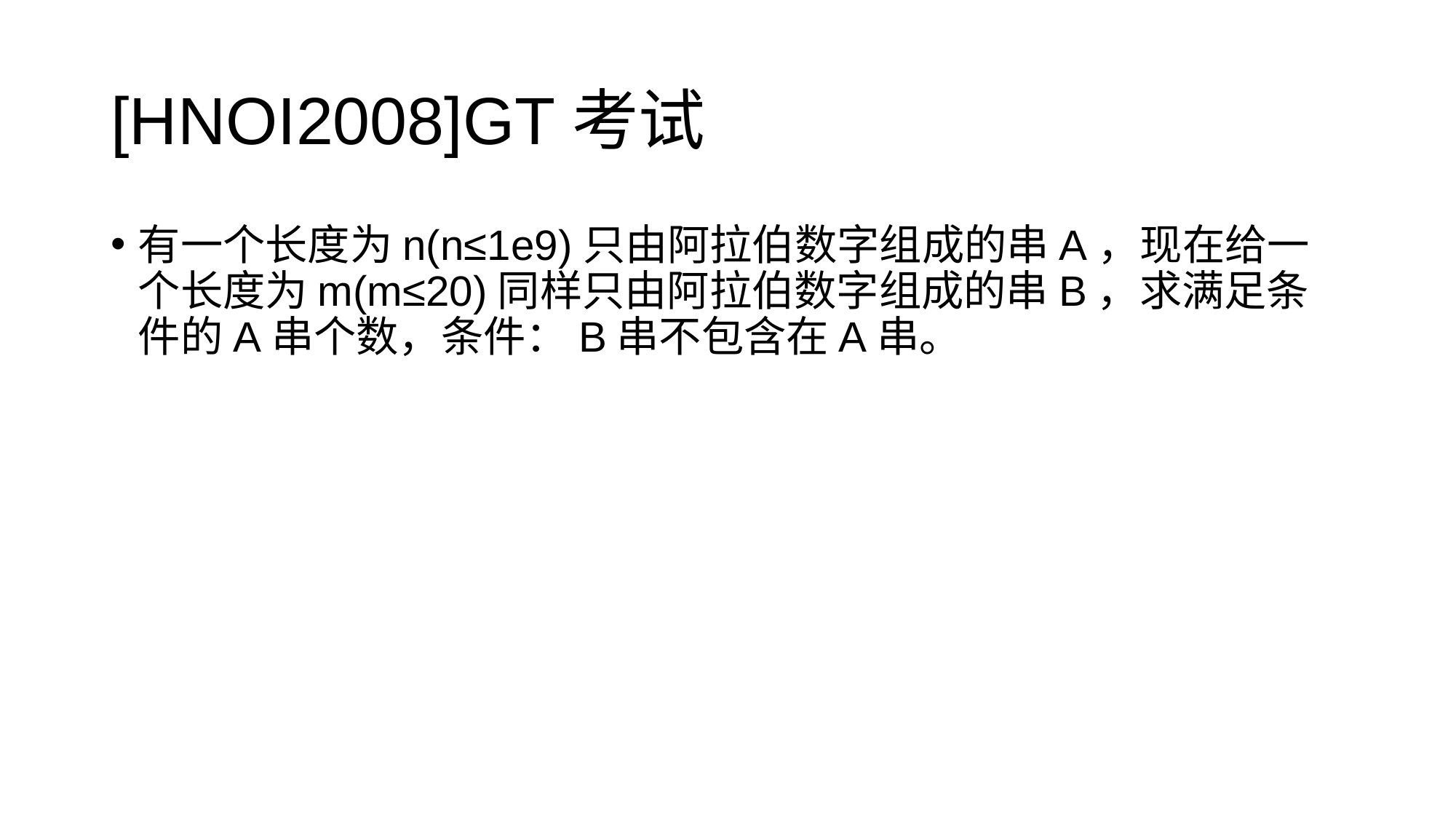

# [HNOI2008]GT考试
有一个长度为n(n≤1e9)只由阿拉伯数字组成的串A，现在给一个长度为m(m≤20)同样只由阿拉伯数字组成的串B，求满足条件的A串个数，条件：B串不包含在A串。